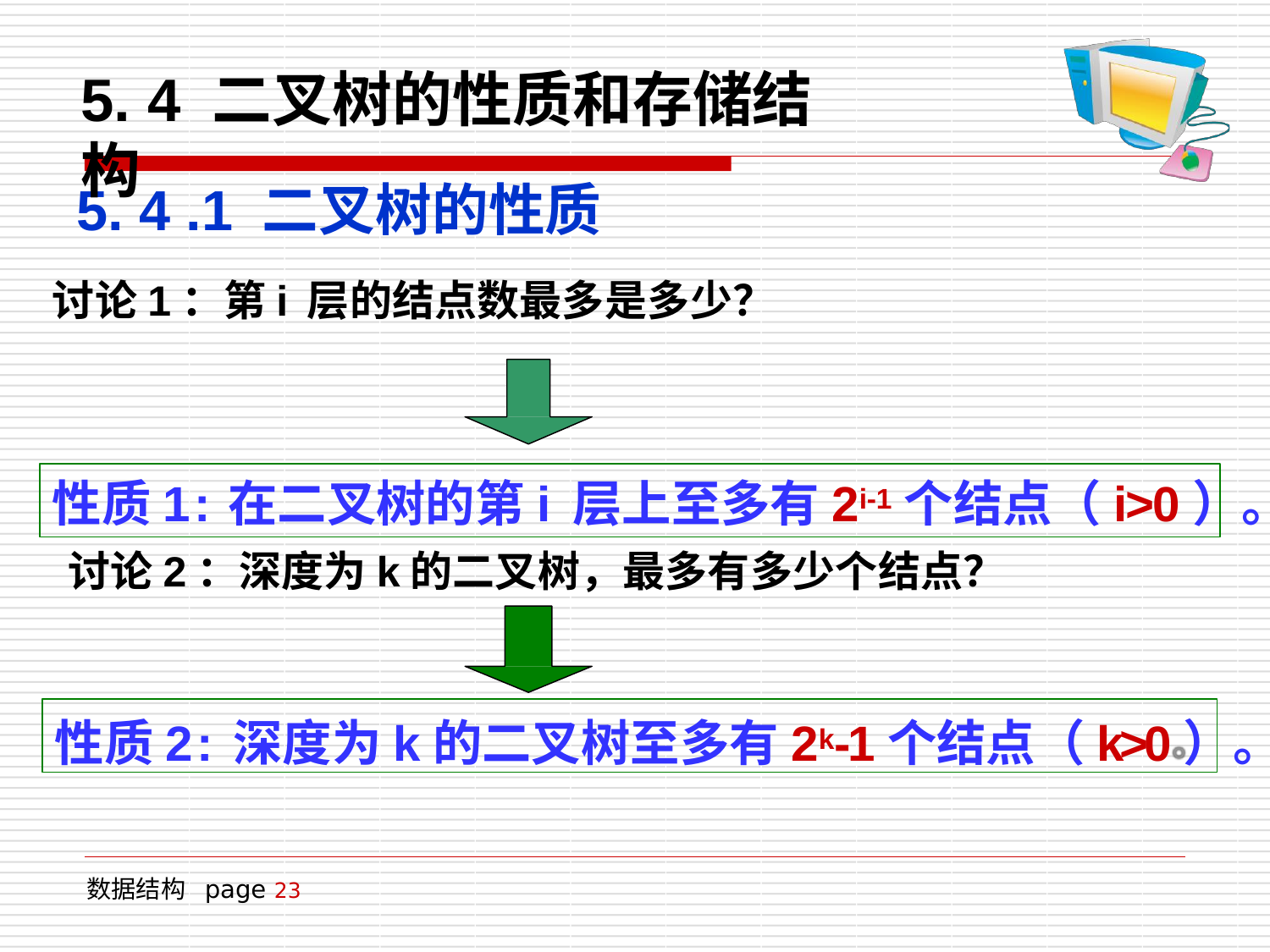

# 5. 4 二叉树的性质和存储结构

5. 4 .1 二叉树的性质
讨论1：第i层的结点数最多是多少？

性质1:	在二叉树的第i层上至多有2i-1个结点（i>0）。
讨论2：深度为k的二叉树，最多有多少个结点？

性质2:	深度为k的二叉树至多有2k-1个结点（k>0）。

数据结构 page 23